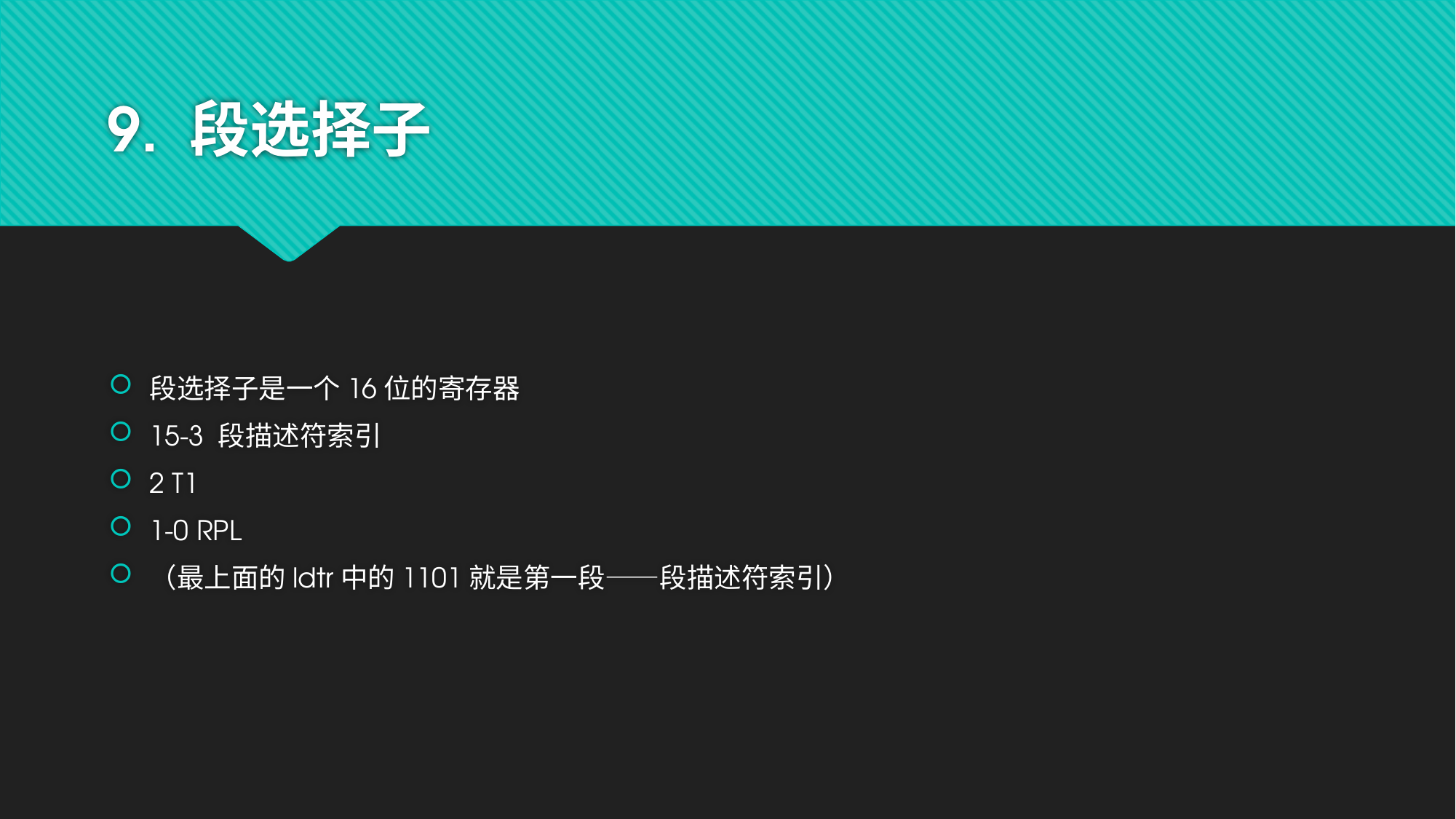

# 9. 段选择子
段选择子是一个16位的寄存器
15-3 段描述符索引
2 T1
1-0 RPL
（最上面的ldtr中的1101就是第一段——段描述符索引）